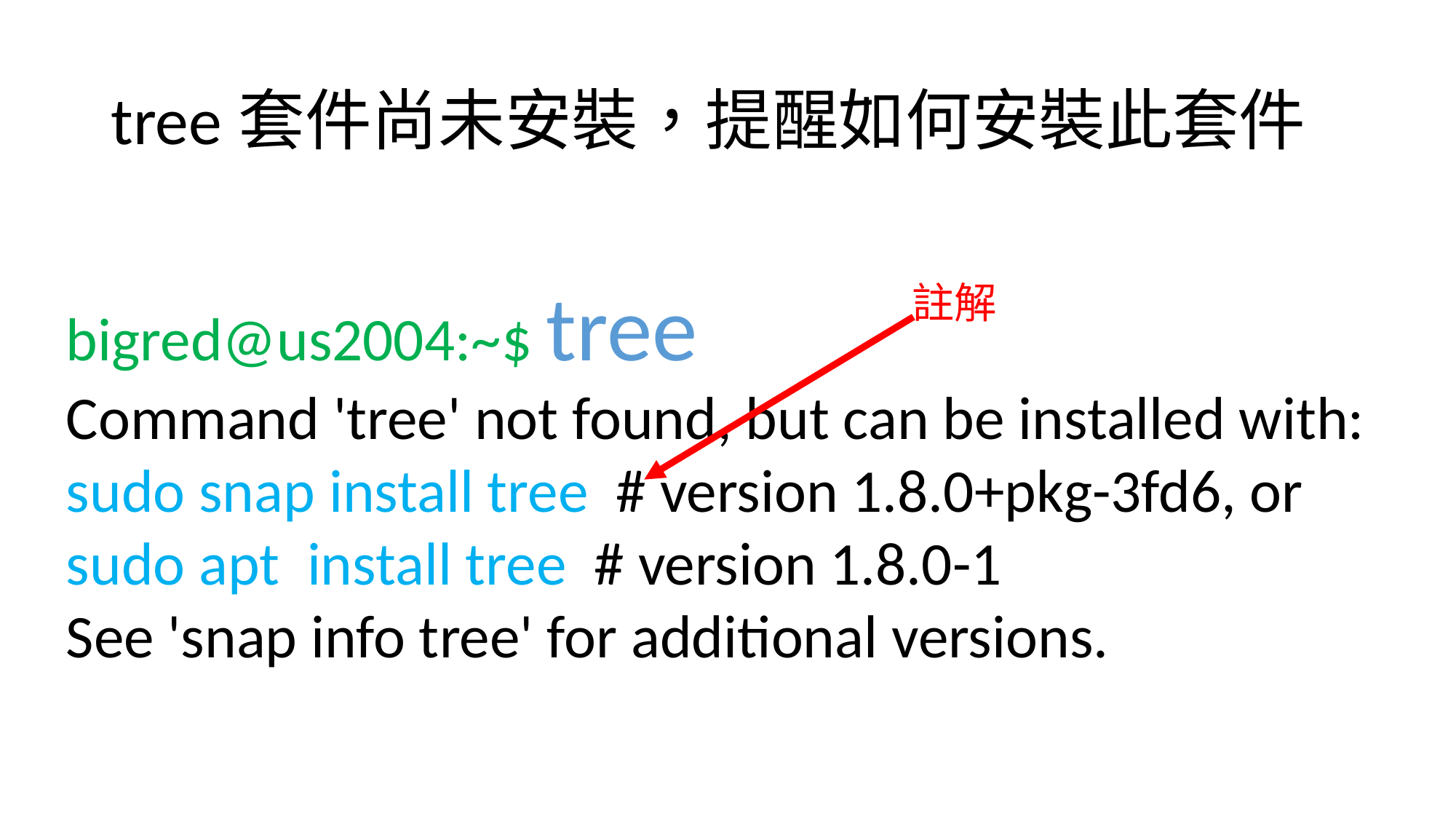

# tree套件尚未安裝，提醒如何安裝此套件
bigred@us2004:~$ tree
Command 'tree' not found, but can be installed with:
sudo snap install tree  # version 1.8.0+pkg-3fd6, or
sudo apt  install tree  # version 1.8.0-1
See 'snap info tree' for additional versions.
註解